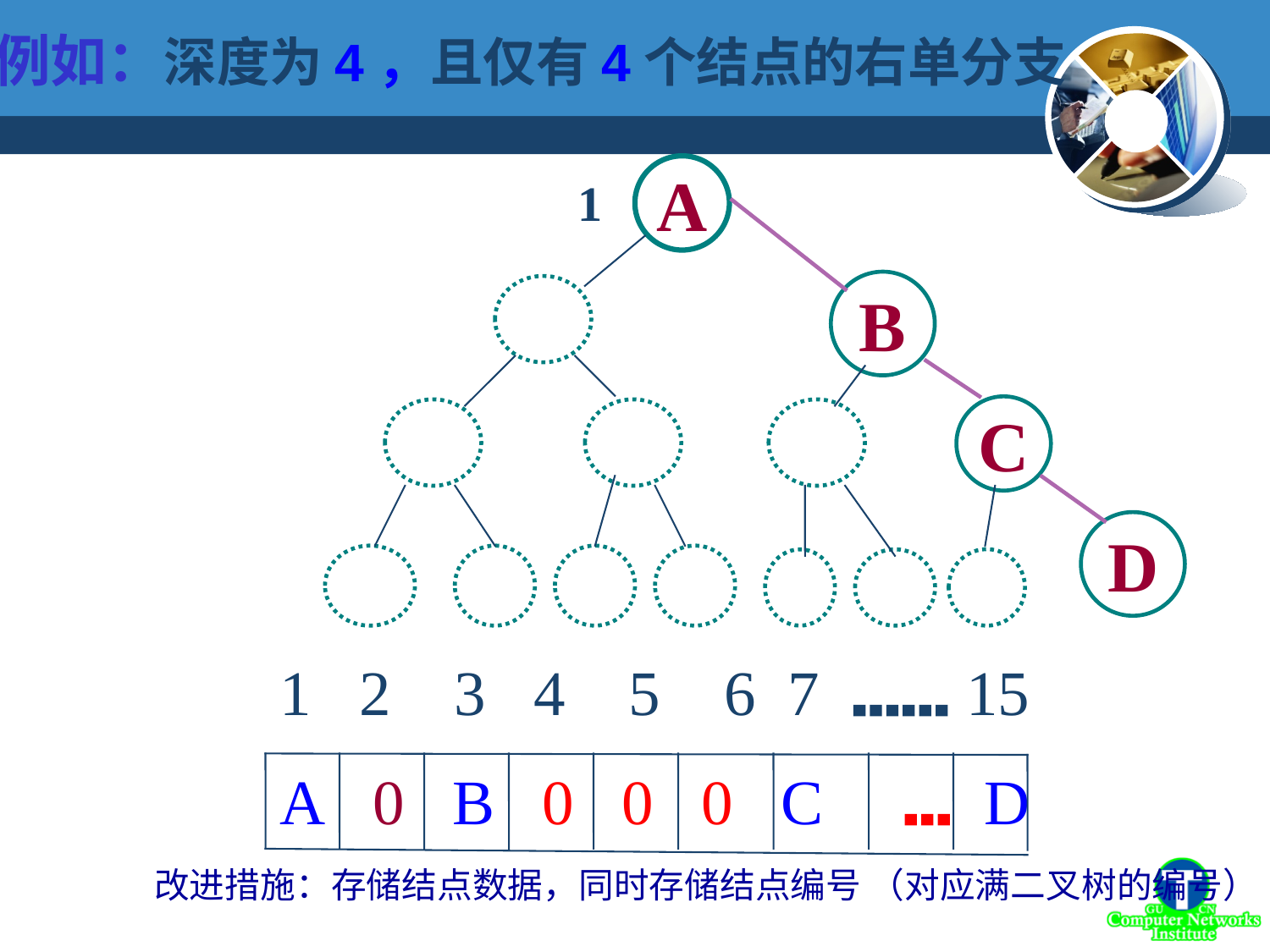

例如：深度为4，且仅有4个结点的右单分支
A

B

C

D
1

 1   2    3   4    5    6  7  …… 15

 A   0   B   0   0   0   C     …  D

改进措施：存储结点数据，同时存储结点编号 （对应满二叉树的编号）
35